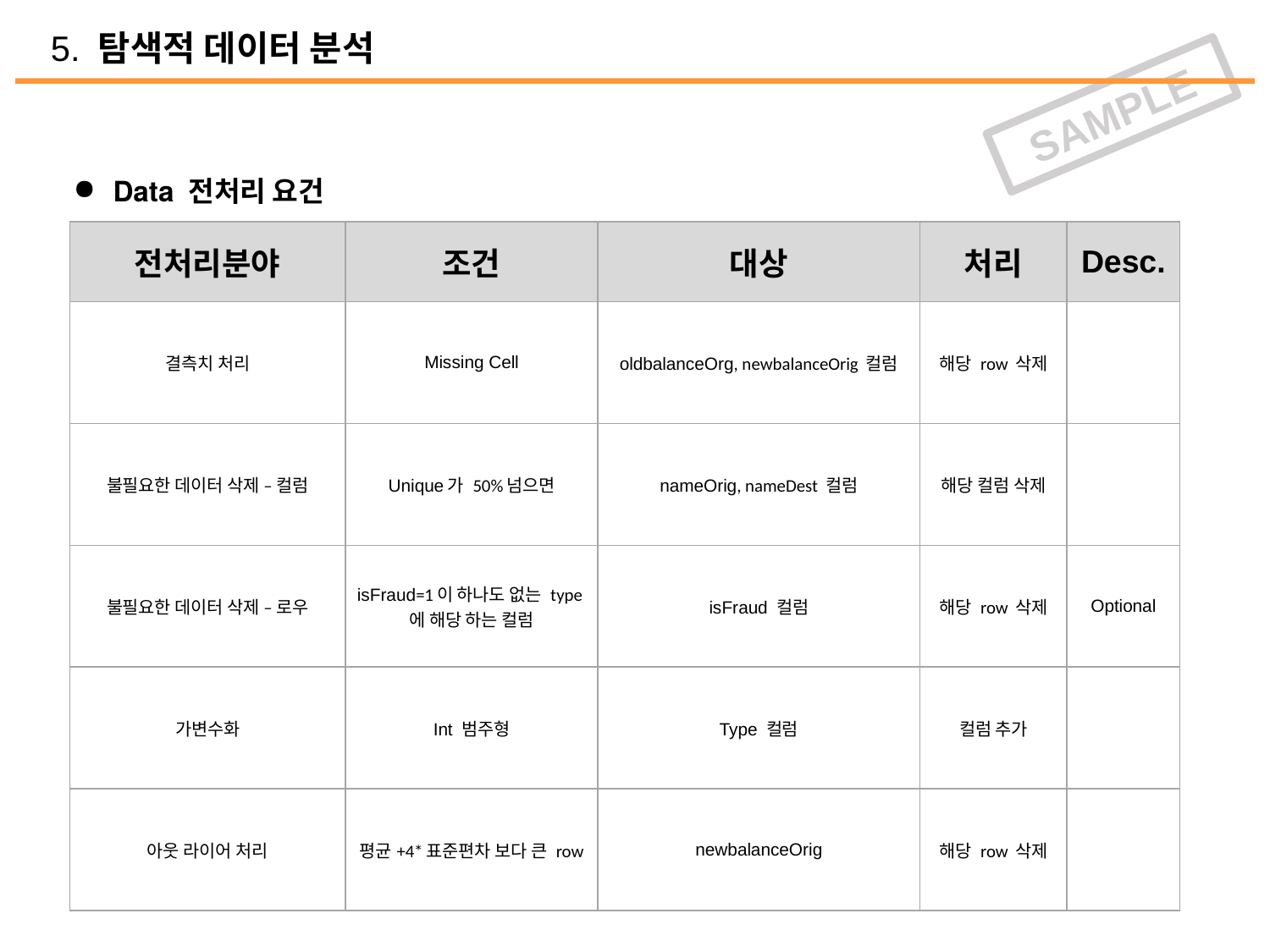

5. 탐색적 데이터 분석

SAMPLE
Data 전처리 요건
| 전처리분야 | 조건 | 대상 | 처리 | Desc. |
| --- | --- | --- | --- | --- |
| 결측치 처리 | Missing Cell | oldbalanceOrg, newbalanceOrig 컬럼 | 해당 row 삭제 |  |
| 불필요한 데이터 삭제 – 컬럼 | Unique가 50%넘으면 | nameOrig, nameDest 컬럼 | 해당 컬럼 삭제 |  |
| 불필요한 데이터 삭제 – 로우 | isFraud=1이 하나도 없는 type에 해당 하는 컬럼 | isFraud 컬럼 | 해당 row 삭제 | Optional |
| 가변수화 | Int 범주형 | Type 컬럼 | 컬럼 추가 |  |
| 아웃 라이어 처리 | 평균+4\*표준편차 보다 큰 row | newbalanceOrig | 해당 row 삭제 |  |